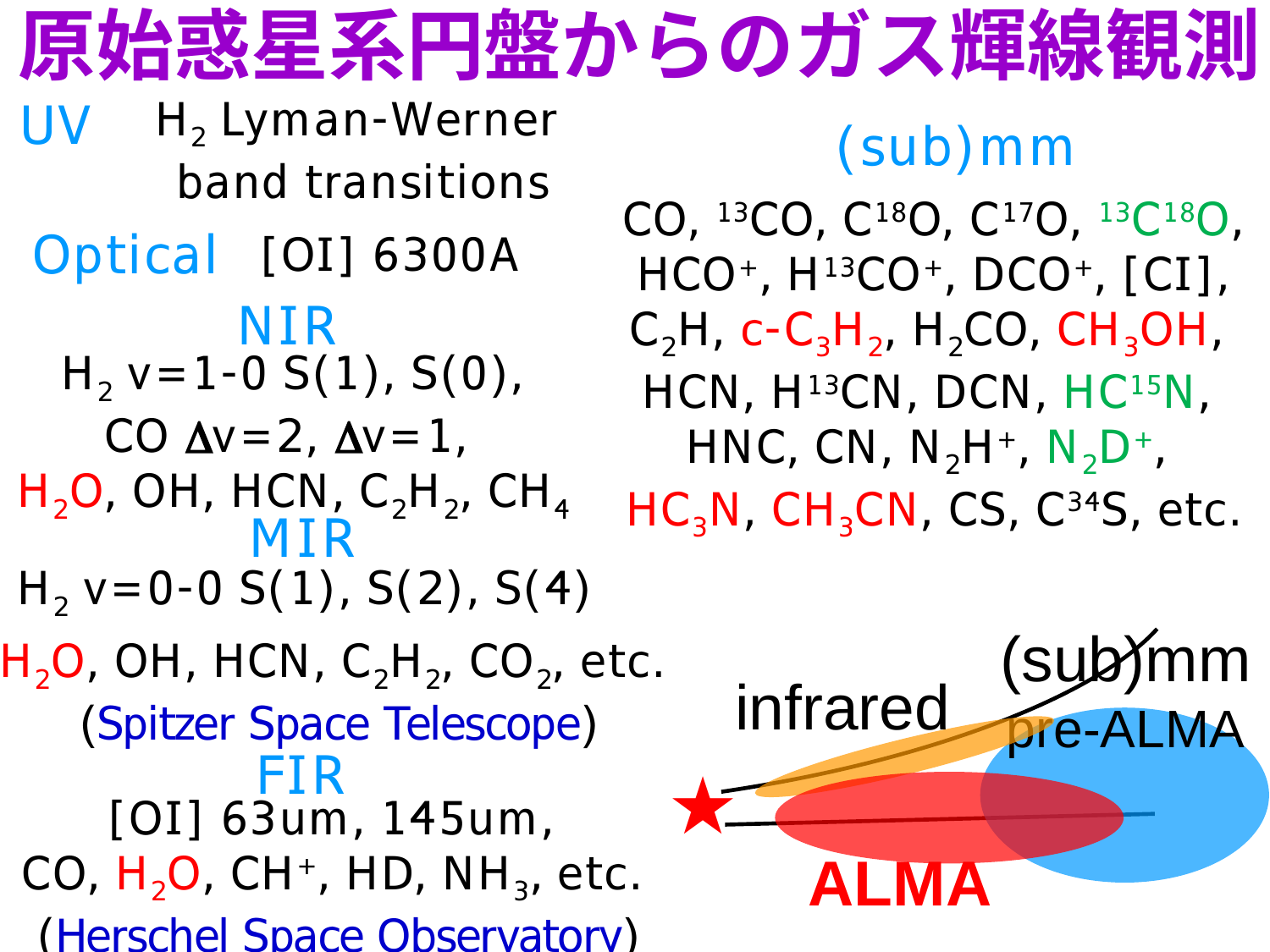

原始惑星系円盤からのガス輝線観測
H2 Lyman-Werner
 band transitions
UV
(sub)mm
CO, 13CO, C18O, C17O, 13C18O,
HCO+, H13CO+, DCO+, [CI],
C2H, c-C3H2, H2CO, CH3OH,
HCN, H13CN, DCN, HC15N,
HNC, CN, N2H+, N2D+,
HC3N, CH3CN, CS, C34S, etc.
Optical
[OI] 6300A
NIR
H2 v=1-0 S(1), S(0),
CO Δv=2, Δv=1,
H2O, OH, HCN, C2H2, CH4
MIR
H2 v=0-0 S(1), S(2), S(4)

(sub)mm
pre-ALMA

★
infrared

H2O, OH, HCN, C2H2, CO2, etc.
(Spitzer Space Telescope)

FIR

ALMA

[OI] 63um, 145um,
CO, H2O, CH+, HD, NH3, etc.
(Herschel Space Observatory)